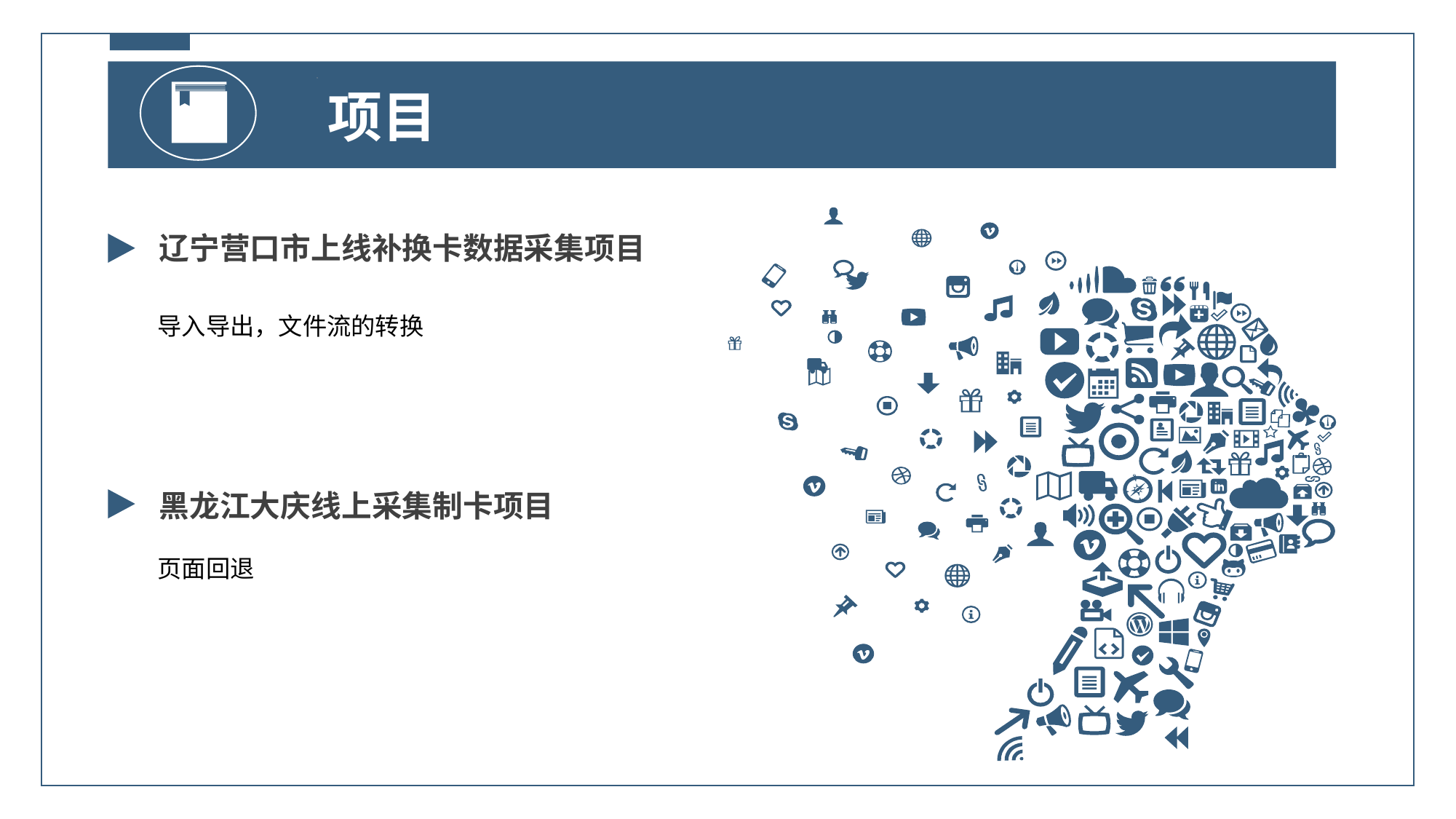

项目

辽宁营口市上线补换卡数据采集项目

导入导出，文件流的转换
黑龙江大庆线上采集制卡项目

页面回退